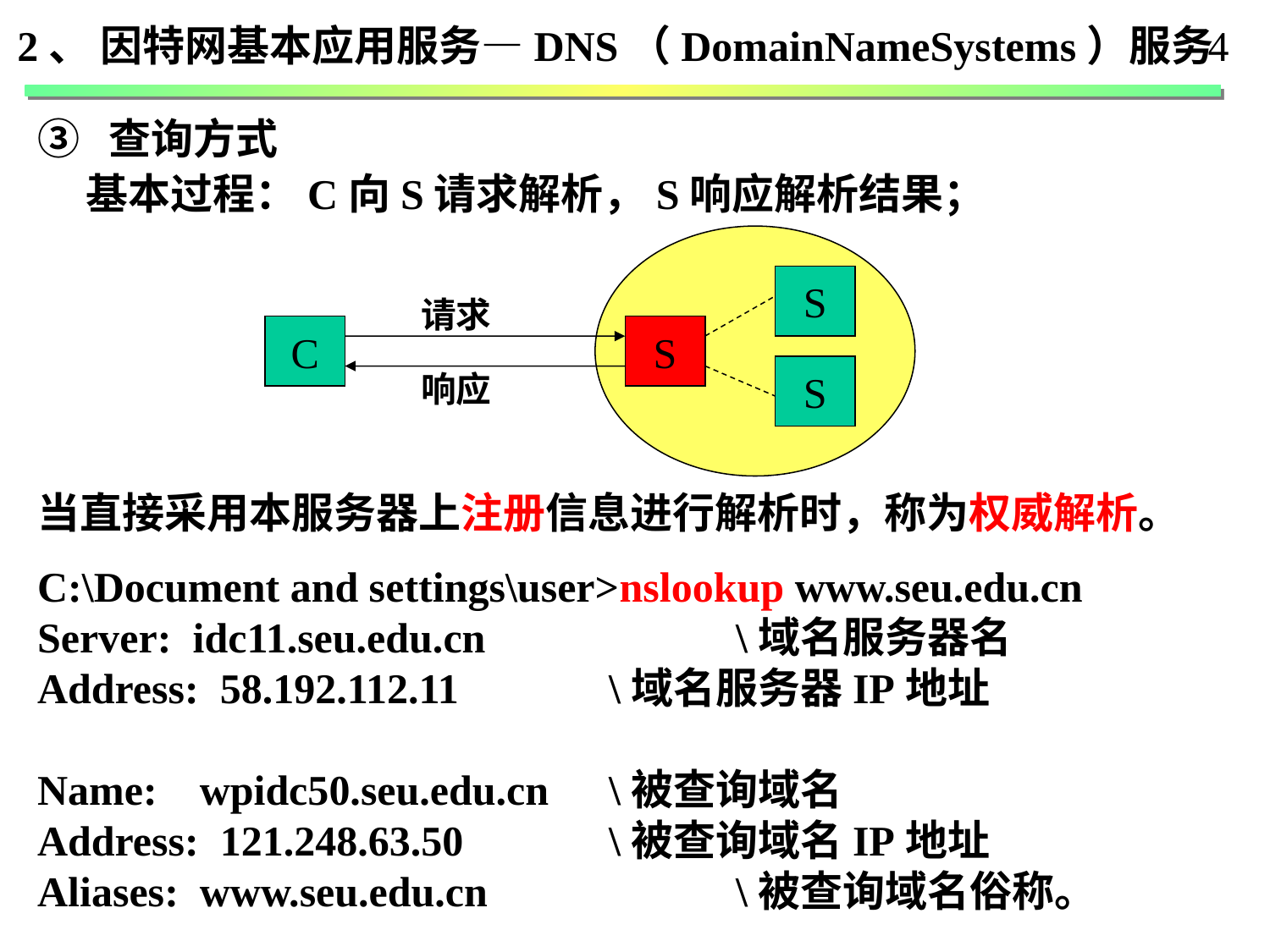

2、 因特网基本应用服务—DNS（DomainNameSystems）服务
4

③  查询方式
    基本过程：C向S请求解析，S响应解析结果；

S
请求

C
S

S
响应

当直接采用本服务器上注册信息进行解析时，称为权威解析。

C:\Document and settings\user>nslookup www.seu.edu.cn
Server:  idc11.seu.edu.cn  		\域名服务器名
Address:  58.192.112.11 		\域名服务器IP地址

Name:    wpidc50.seu.edu.cn 	\被查询域名
Address:  121.248.63.50 		\被查询域名IP地址
Aliases:  www.seu.edu.cn 		\被查询域名俗称。